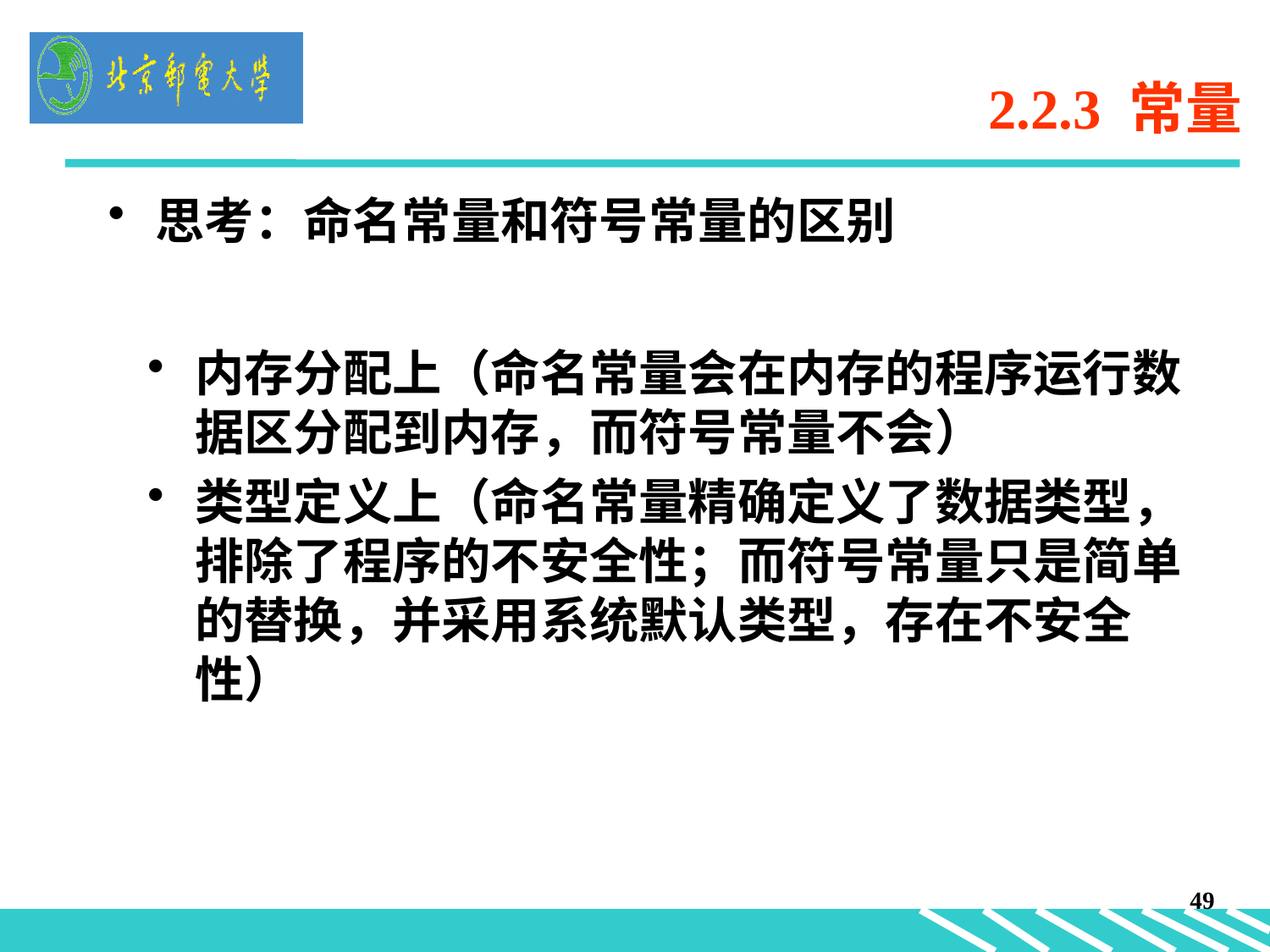

# 2.2.3 常量
思考：命名常量和符号常量的区别
内存分配上（命名常量会在内存的程序运行数据区分配到内存，而符号常量不会）
类型定义上（命名常量精确定义了数据类型，排除了程序的不安全性；而符号常量只是简单的替换，并采用系统默认类型，存在不安全性）
49